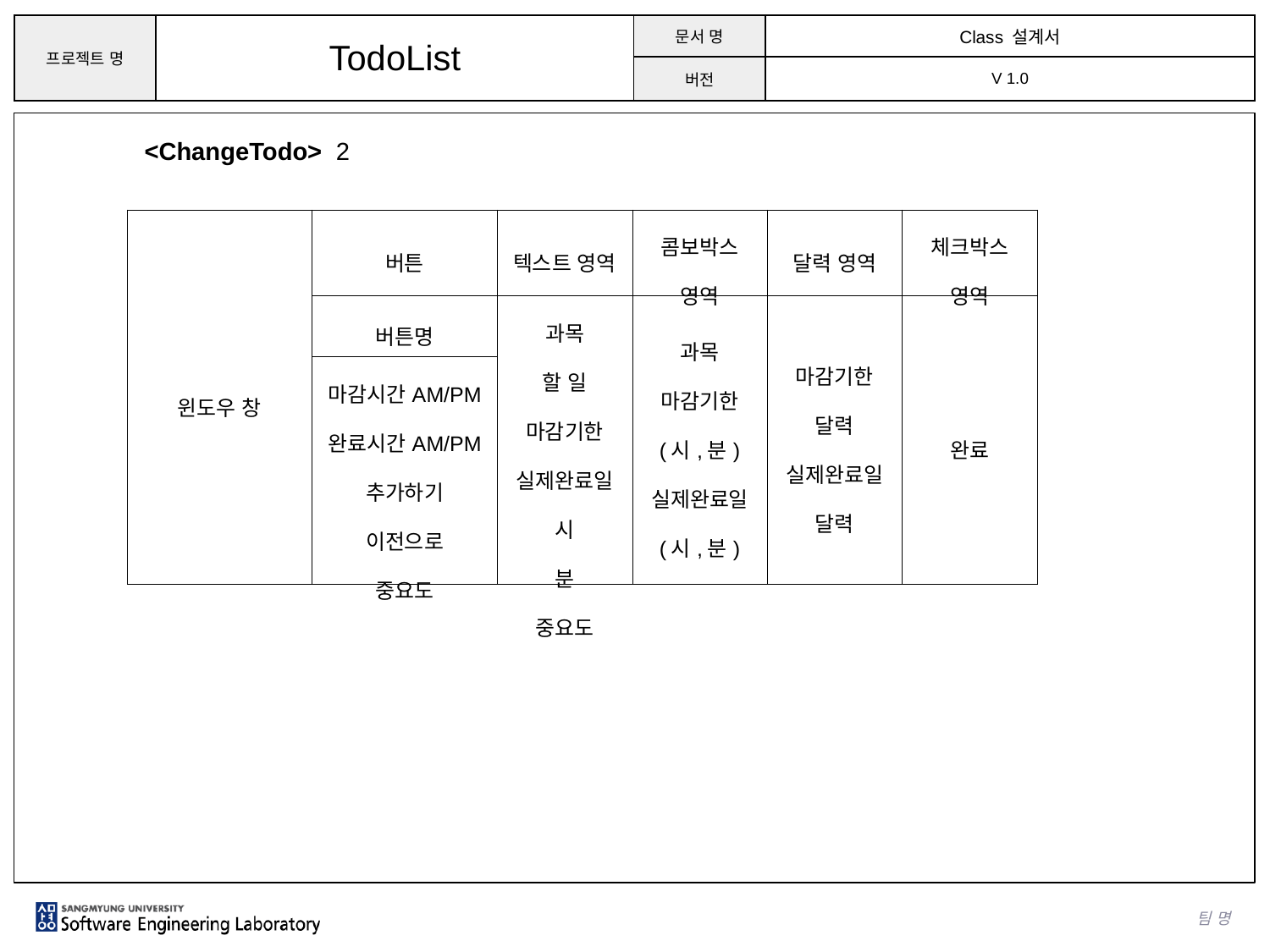

<ChangeTodo>  2
| 윈도우 창 | 버튼 | 텍스트 영역 | 콤보박스 영역 | 달력 영역 | 체크박스 영역 |
| --- | --- | --- | --- | --- | --- |
|  | 버튼명 | 과목 할 일 마감기한 실제완료일 시 분 중요도 | 과목 마감기한 (시,분) 실제완료일 (시,분) | 마감기한 달력 실제완료일 달력 | 완료 |
|  | 마감시간AM/PM 완료시간AM/PM 추가하기 이전으로 중요도 |  |  |  |  |
팀 명